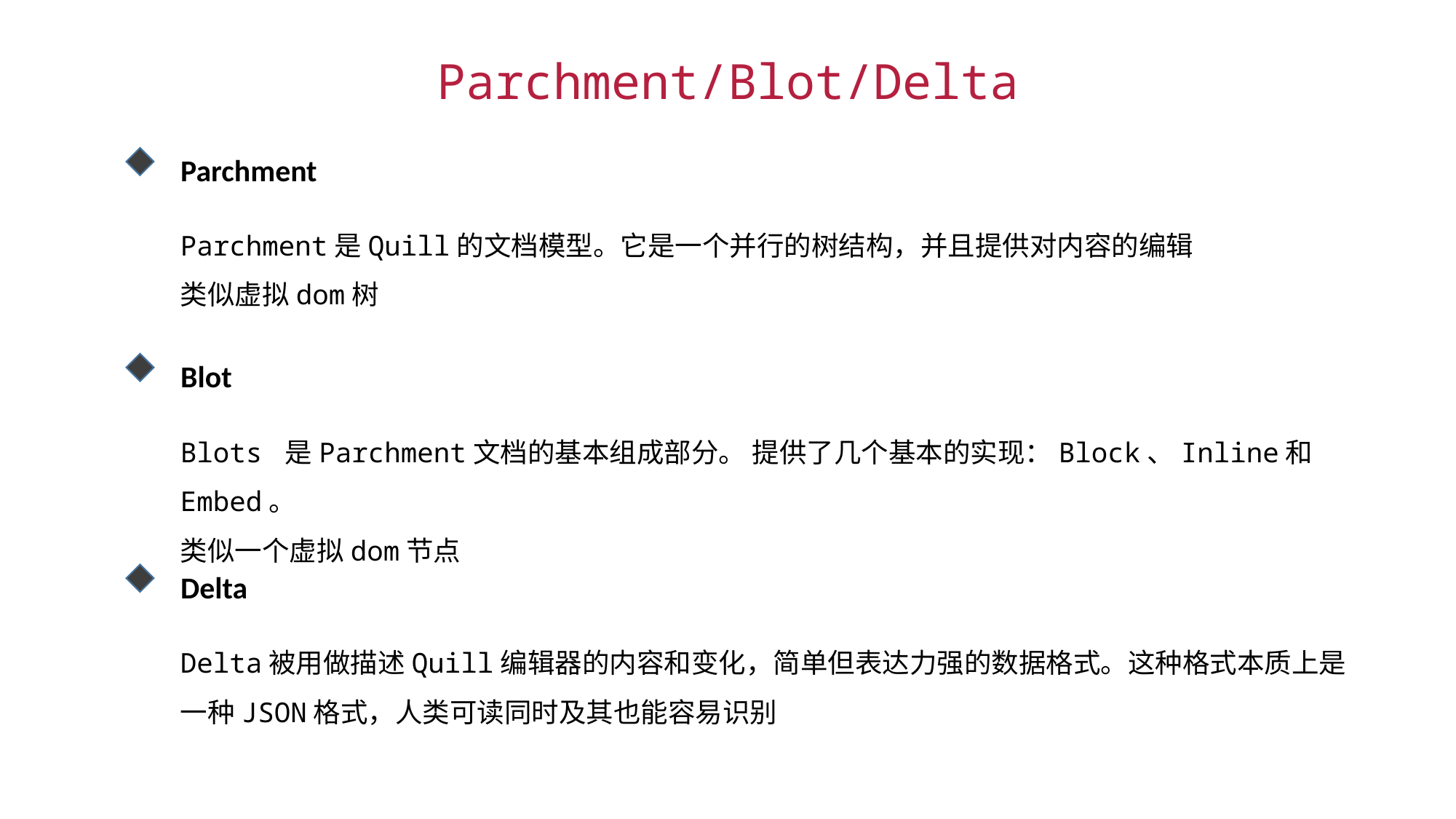

Parchment/Blot/Delta

Parchment

Parchment是Quill的文档模型。它是一个并行的树结构，并且提供对内容的编辑
类似虚拟dom树
Blot

Blots 是Parchment文档的基本组成部分。 提供了几个基本的实现：Block、Inline和Embed。
类似一个虚拟dom节点
Delta

Delta被用做描述Quill编辑器的内容和变化，简单但表达力强的数据格式。这种格式本质上是一种JSON格式，人类可读同时及其也能容易识别